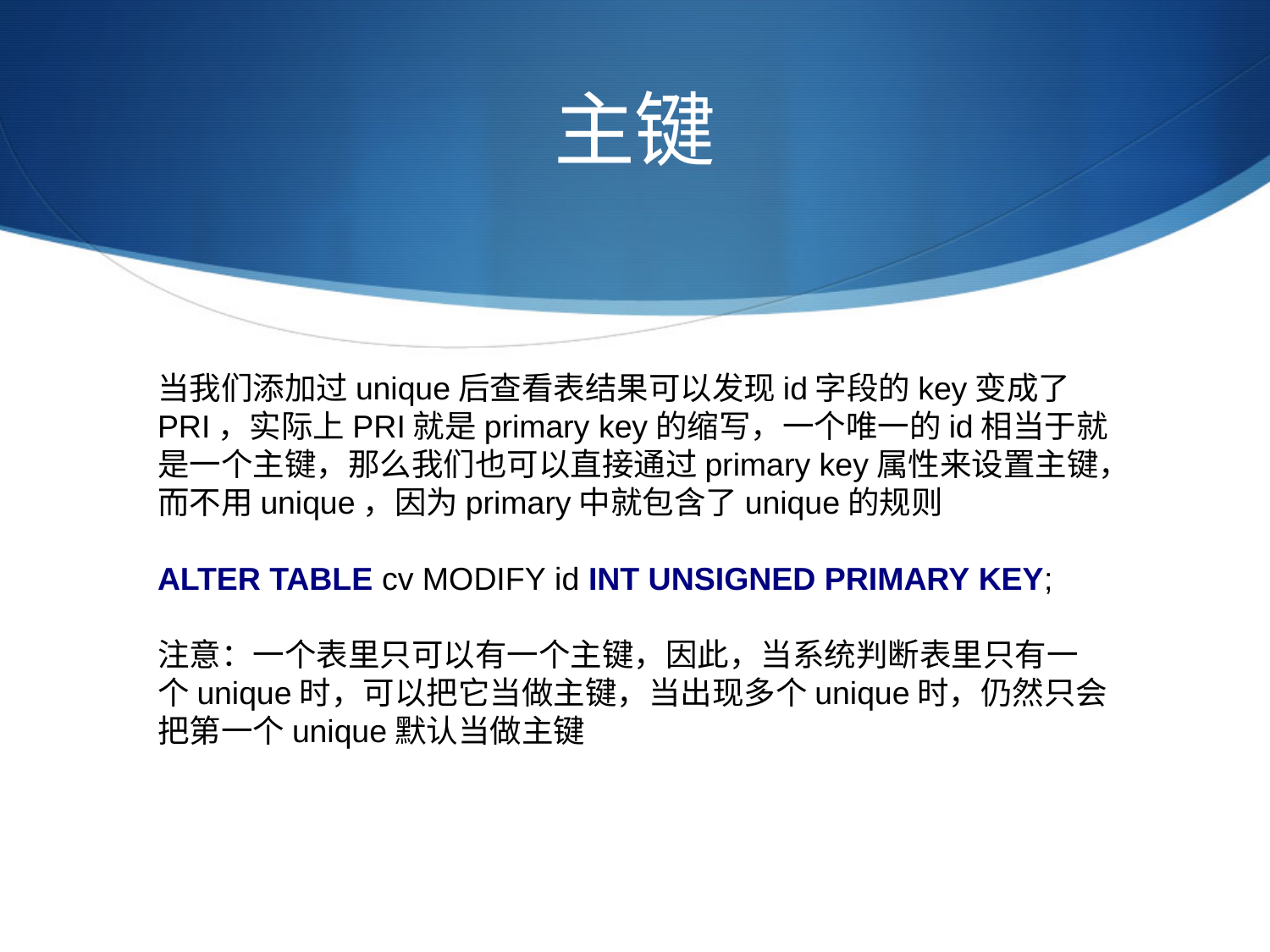

# 主键
当我们添加过unique后查看表结果可以发现id字段的key变成了PRI，实际上PRI就是primary key的缩写，一个唯一的id相当于就是一个主键，那么我们也可以直接通过primary key属性来设置主键，而不用unique，因为primary中就包含了unique的规则

ALTER TABLE cv MODIFY id INT UNSIGNED PRIMARY KEY;

注意：一个表里只可以有一个主键，因此，当系统判断表里只有一个unique时，可以把它当做主键，当出现多个unique时，仍然只会把第一个unique默认当做主键